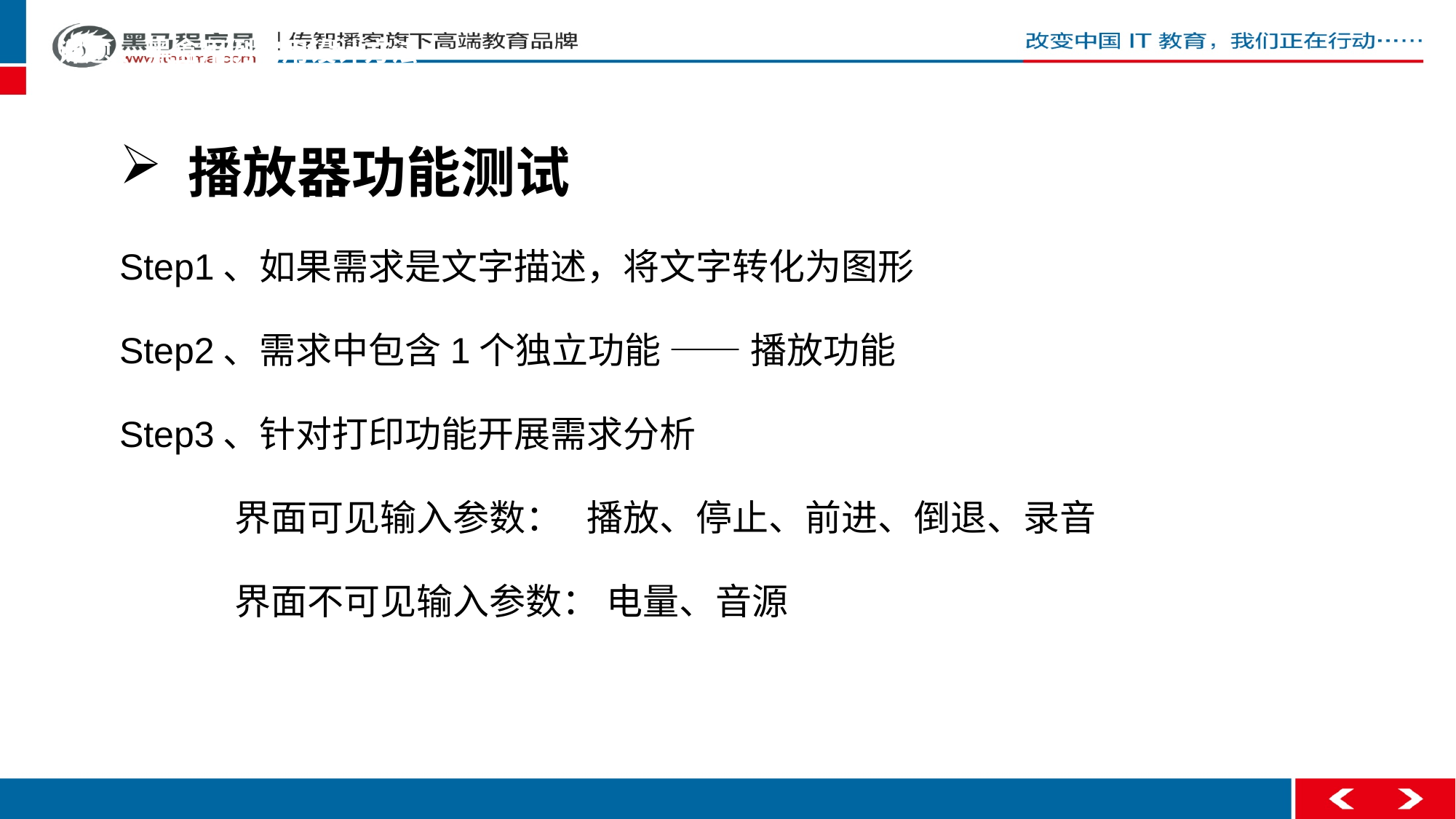

课题 、黑盒用例常用设计方法
 播放器功能测试
Step1、如果需求是文字描述，将文字转化为图形
Step2、需求中包含1个独立功能 —— 播放功能
Step3、针对打印功能开展需求分析
             界面可见输入参数：   播放、停止、前进、倒退、录音
             界面不可见输入参数： 电量、音源